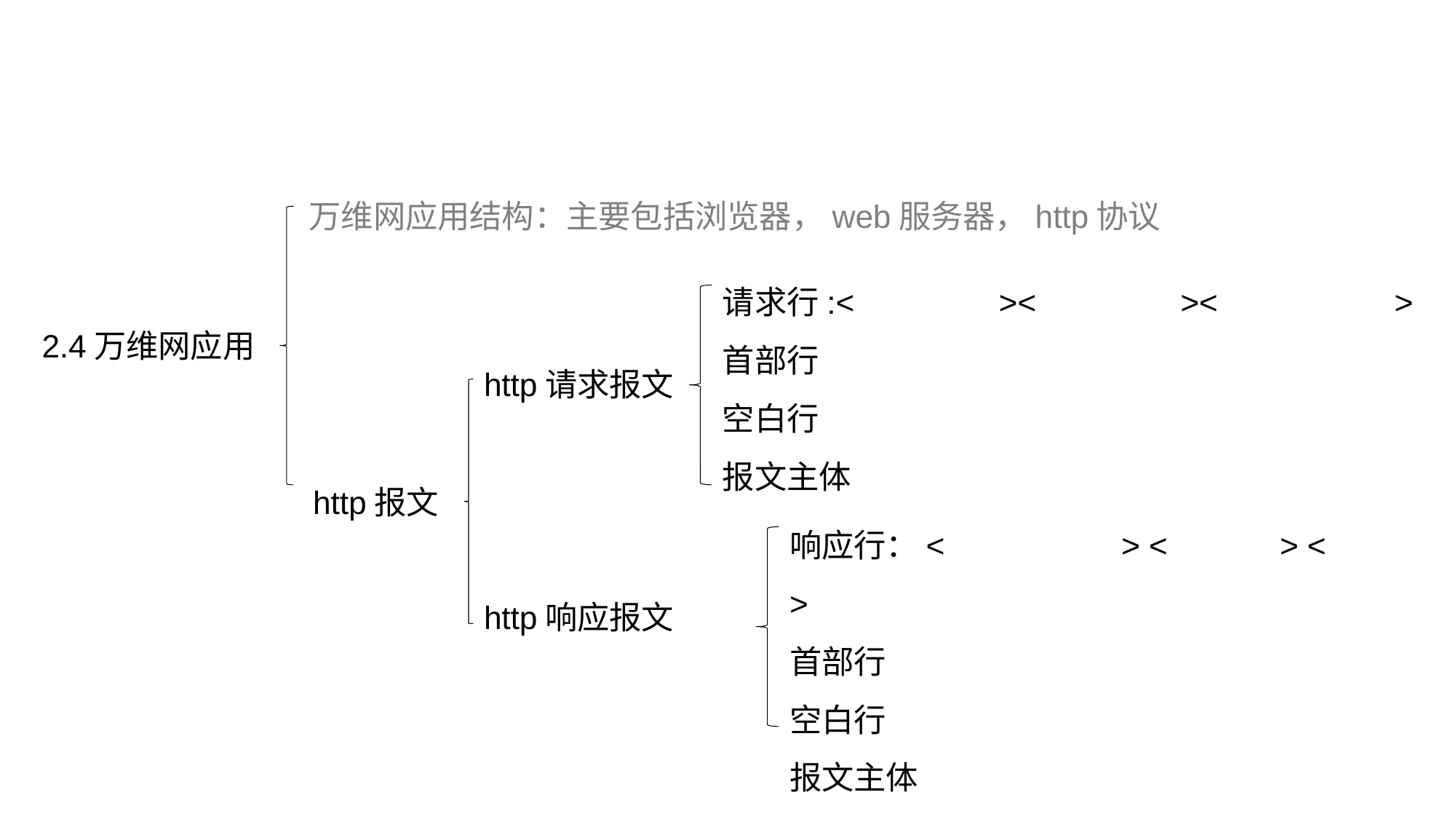

万维网应用结构：主要包括浏览器，web服务器，http协议

请求行:<请求方法><资源路径><协议版本号>
首部行
空白行
报文主体

2.4万维网应用
http请求报文

http响应报文

 http报文
响应行：<协议版本号> <状态码> <原因短语>
首部行
空白行
报文主体